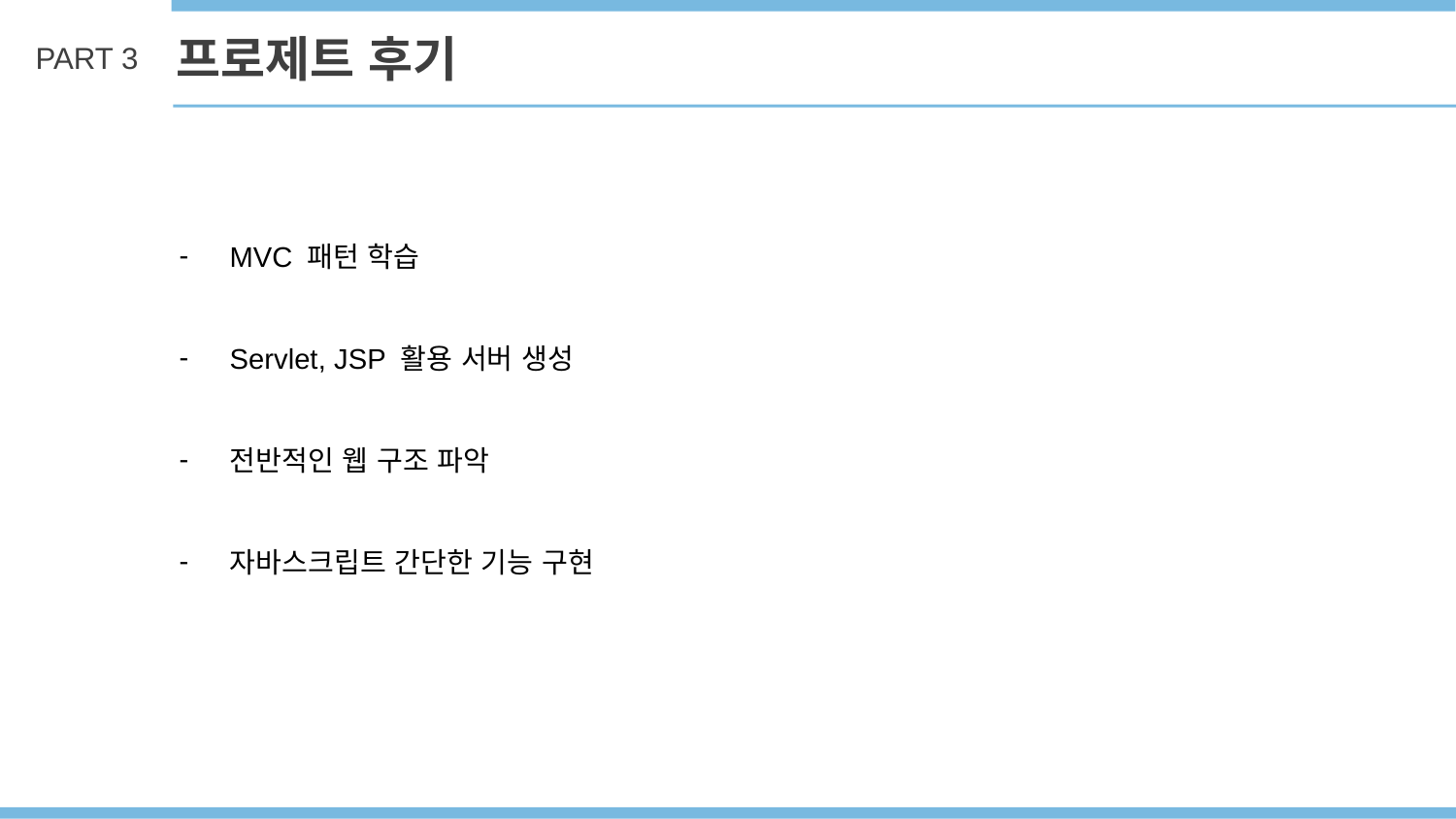

프로제트 후기
PART 3

MVC 패턴 학습

Servlet, JSP 활용 서버 생성

전반적인 웹 구조 파악

자바스크립트 간단한 기능 구현